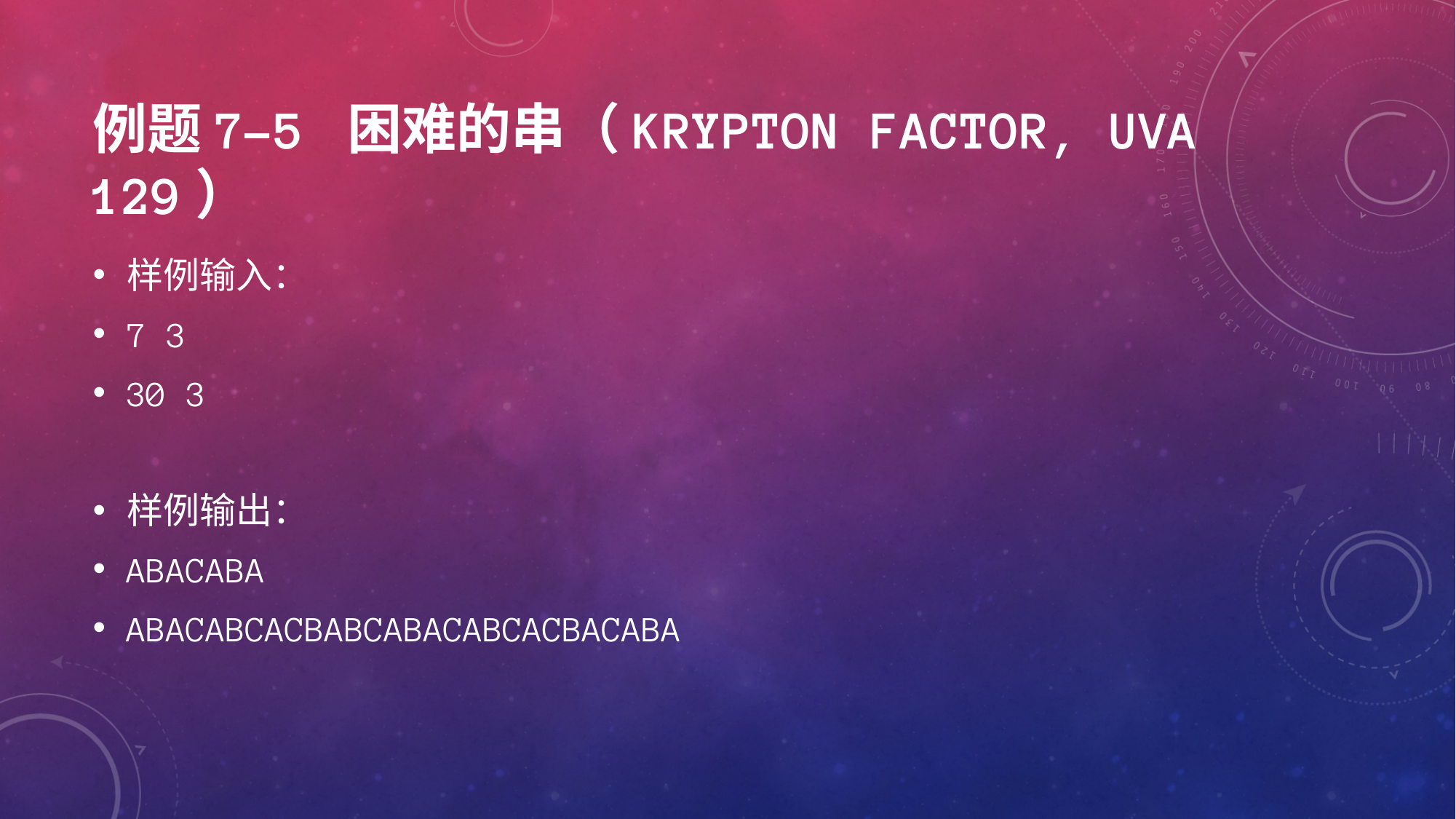

# 例题7-5 困难的串（Krypton Factor, UVa 129）
样例输入：
7 3
30 3

样例输出：
ABACABA
ABACABCACBABCABACABCACBACABA